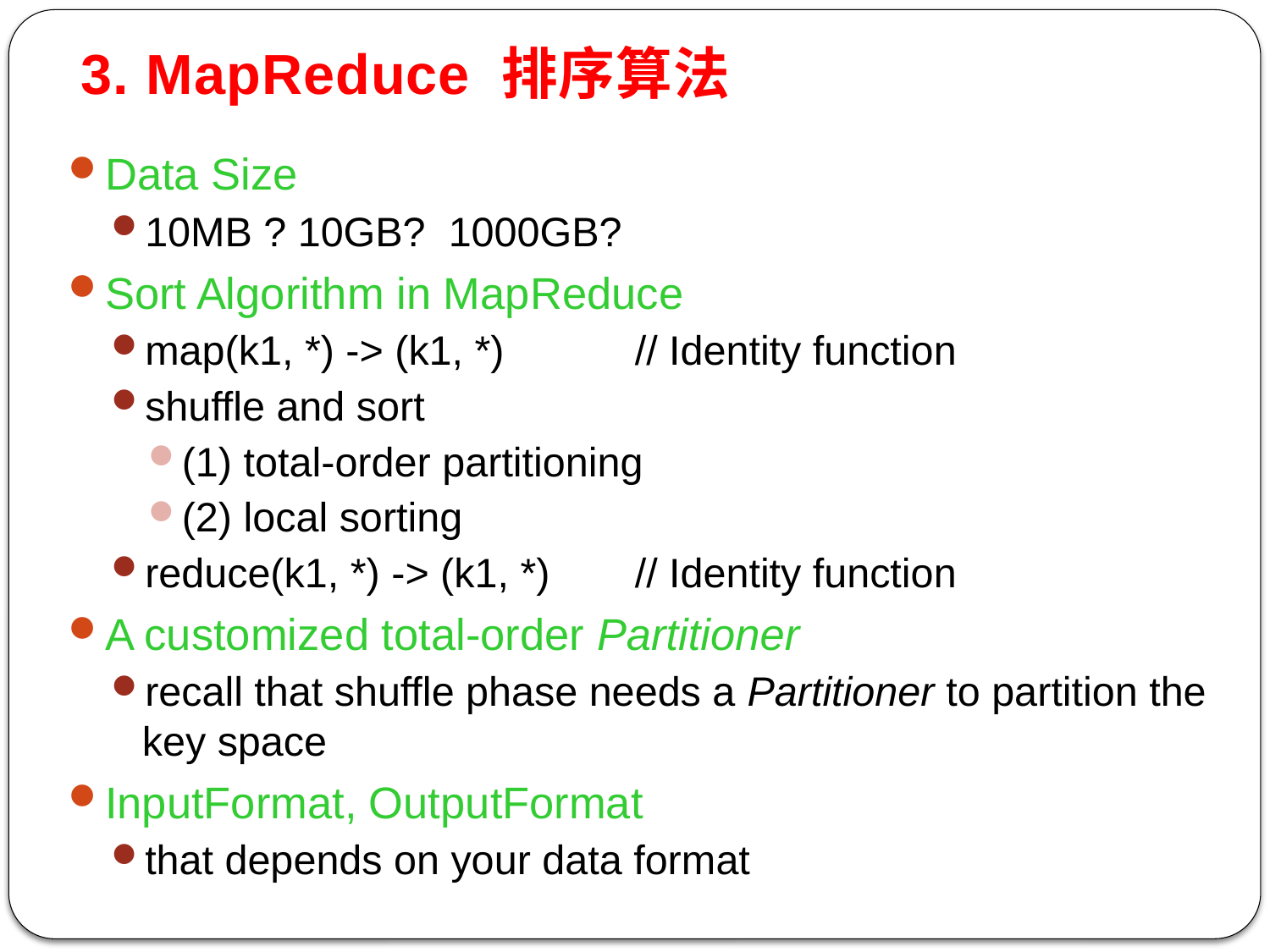

3. MapReduce 排序算法
Data Size
10MB ? 10GB?  1000GB?
Sort Algorithm in MapReduce
map(k1, *) -> (k1, *) 	// Identity function
shuffle and sort
(1) total-order partitioning
(2) local sorting
reduce(k1, *) -> (k1, *)	// Identity function
A customized total-order Partitioner
recall that shuffle phase needs a Partitioner to partition the key space
InputFormat, OutputFormat
that depends on your data format